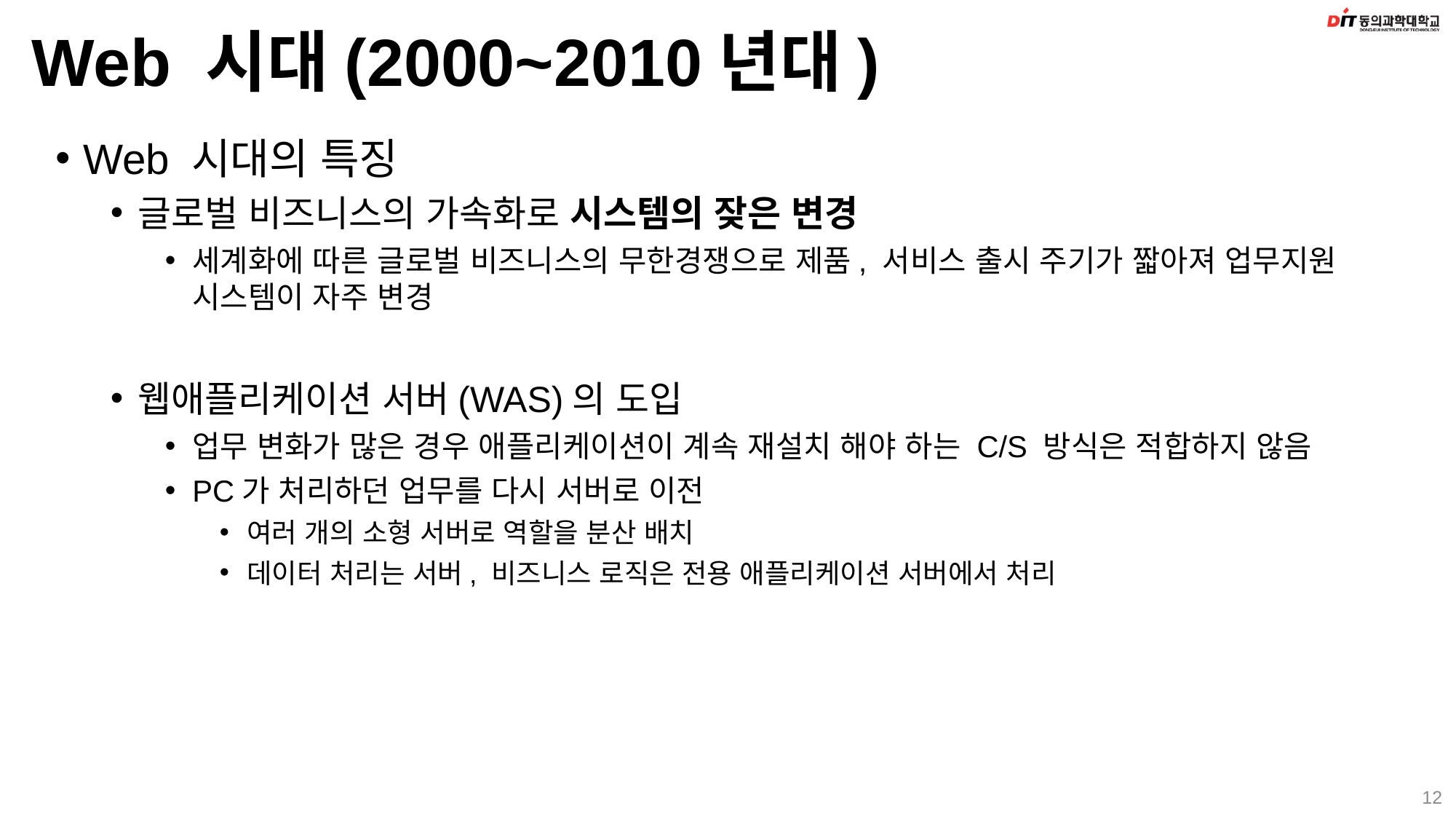

# Web 시대(2000~2010년대)
Web 시대의 특징
글로벌 비즈니스의 가속화로 시스템의 잦은 변경
세계화에 따른 글로벌 비즈니스의 무한경쟁으로 제품, 서비스 출시 주기가 짧아져 업무지원 시스템이 자주 변경

웹애플리케이션 서버(WAS)의 도입
업무 변화가 많은 경우 애플리케이션이 계속 재설치 해야 하는 C/S 방식은 적합하지 않음
PC가 처리하던 업무를 다시 서버로 이전
여러 개의 소형 서버로 역할을 분산 배치
데이터 처리는 서버, 비즈니스 로직은 전용 애플리케이션 서버에서 처리

12